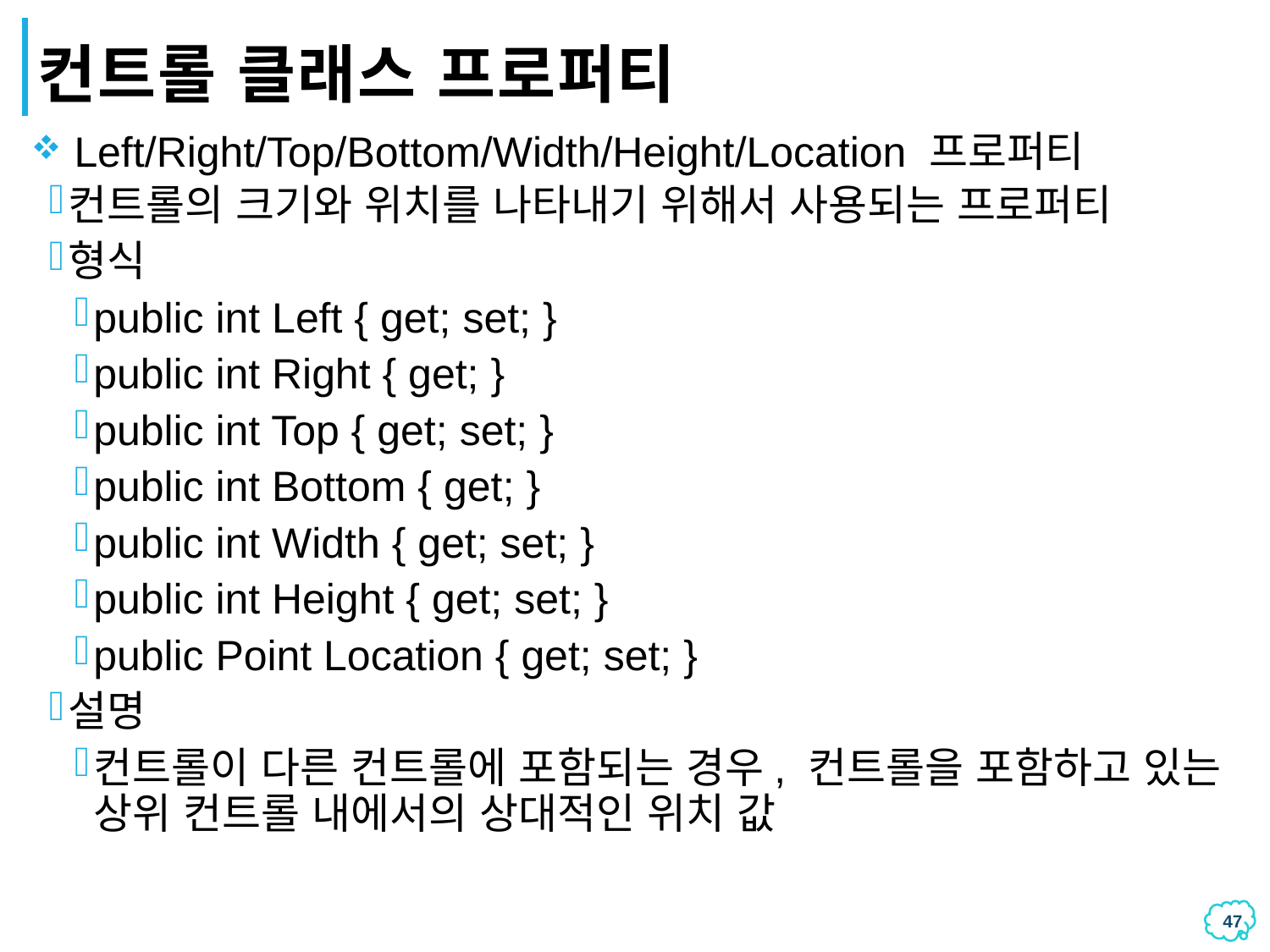

# 컨트롤 클래스 프로퍼티
 Left/Right/Top/Bottom/Width/Height/Location 프로퍼티
컨트롤의 크기와 위치를 나타내기 위해서 사용되는 프로퍼티
형식
public int Left { get; set; }
public int Right { get; }
public int Top { get; set; }
public int Bottom { get; }
public int Width { get; set; }
public int Height { get; set; }
public Point Location { get; set; }
설명
컨트롤이 다른 컨트롤에 포함되는 경우, 컨트롤을 포함하고 있는 상위 컨트롤 내에서의 상대적인 위치 값

47